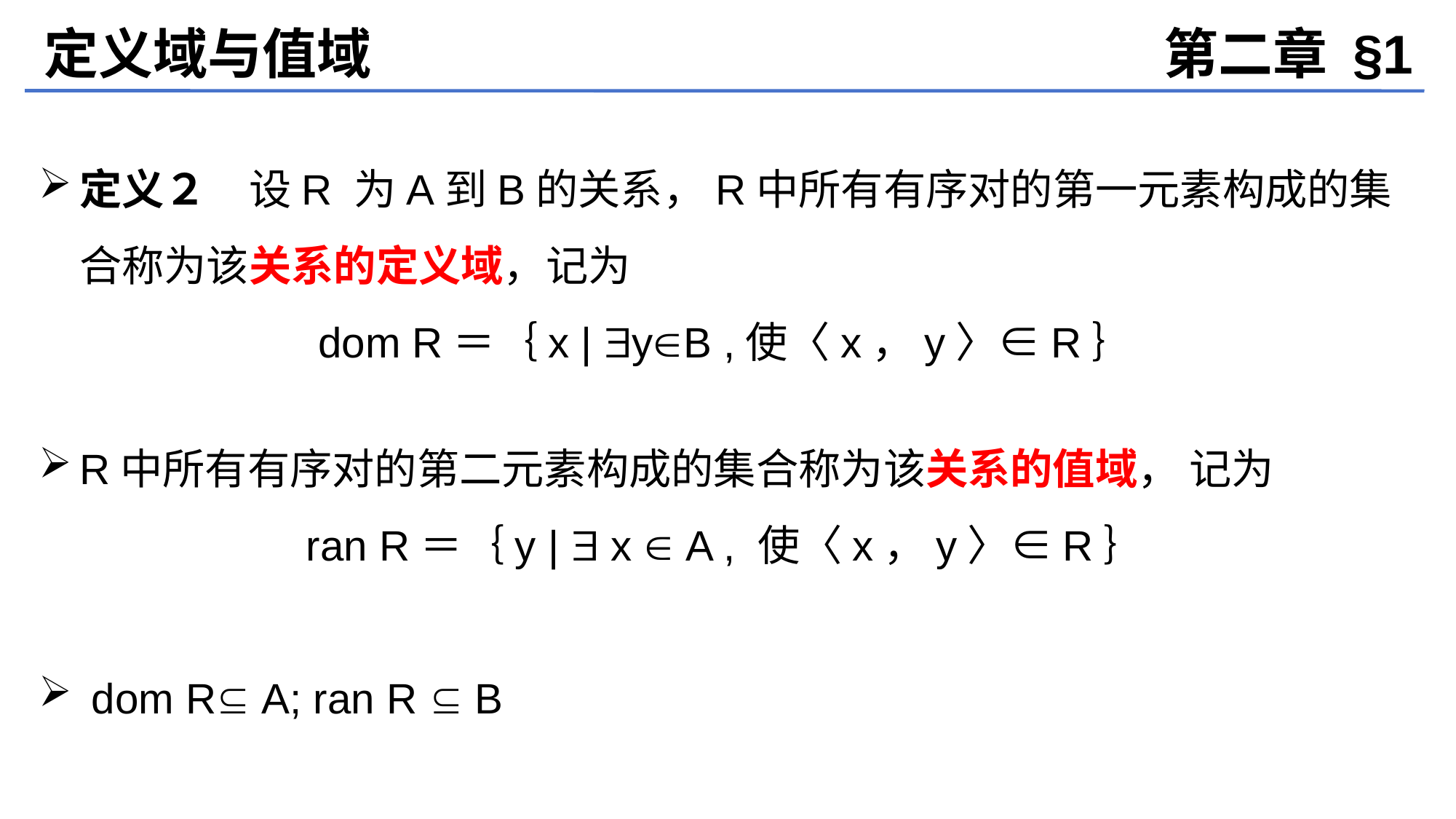

定义域与值域
第二章 §1
定义２　设R 为A到B的关系，R中所有有序对的第一元素构成的集合称为该关系的定义域，记为
dom R＝｛x | ∃y∈B ,使〈x，y〉∈R｝

R中所有有序对的第二元素构成的集合称为该关系的值域， 记为
ran R＝｛y | ∃ x ∈ A , 使〈x，y〉∈R｝

 dom R⊆ A; ran R ⊆ B